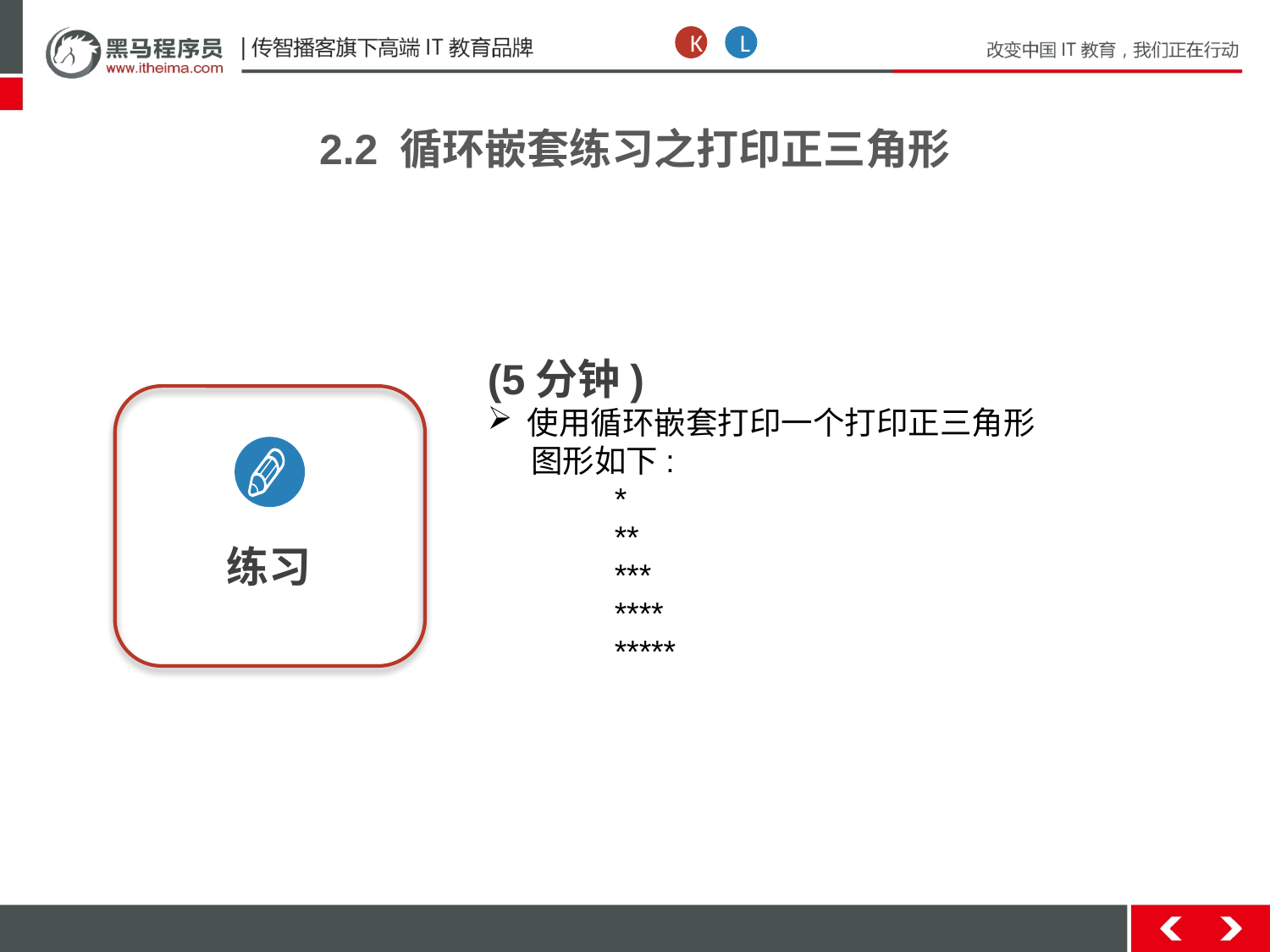

K
L
2.2 循环嵌套练习之打印正三角形
(5分钟)
使用循环嵌套打印一个打印正三角形
     图形如下:
	*
	**
	***
	****
	*****

练习